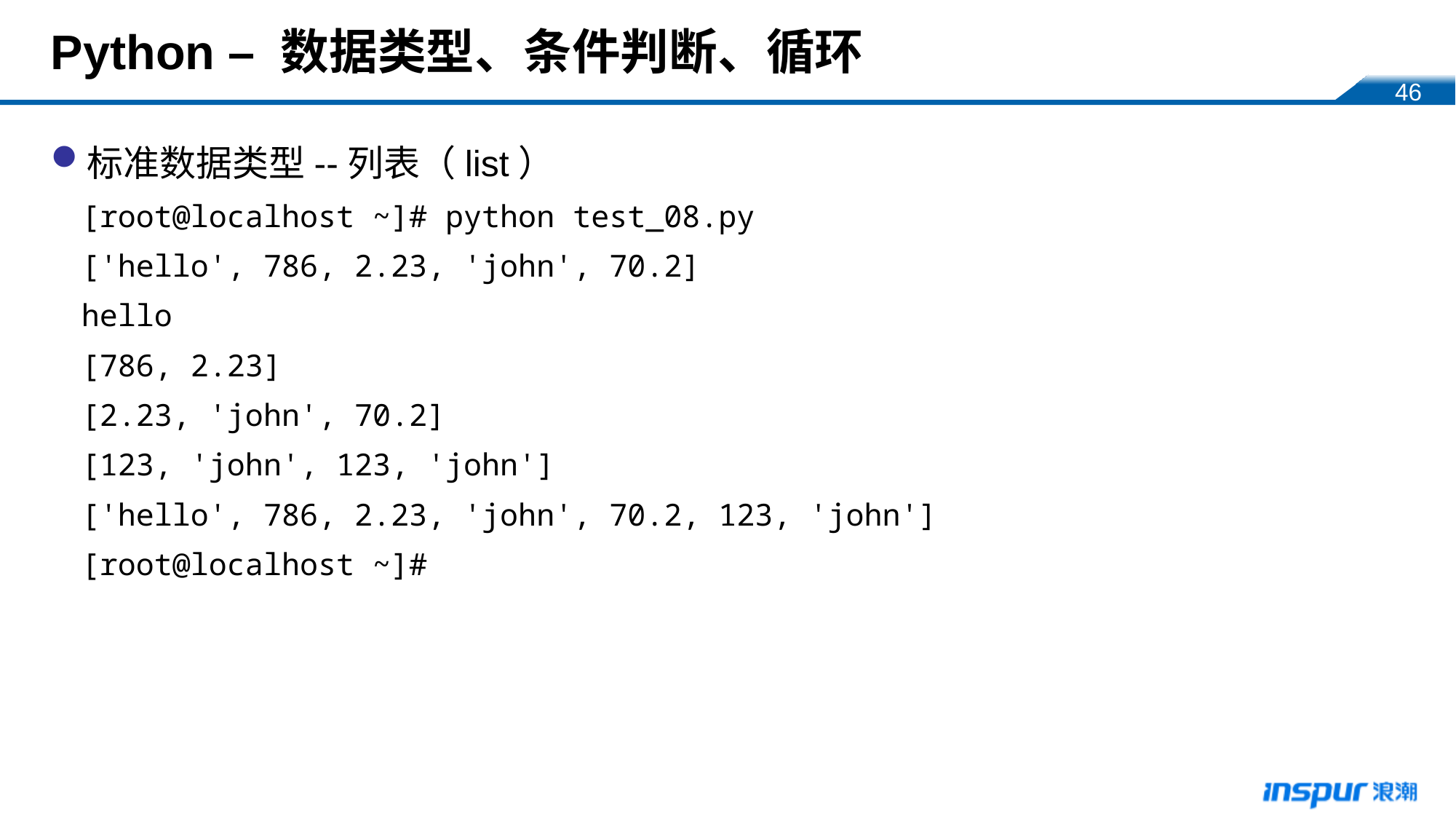

# Python – 数据类型、条件判断、循环
标准数据类型--列表（list）
[root@localhost ~]# python test_08.py
['hello', 786, 2.23, 'john', 70.2]
hello
[786, 2.23]
[2.23, 'john', 70.2]
[123, 'john', 123, 'john']
['hello', 786, 2.23, 'john', 70.2, 123, 'john']
[root@localhost ~]#